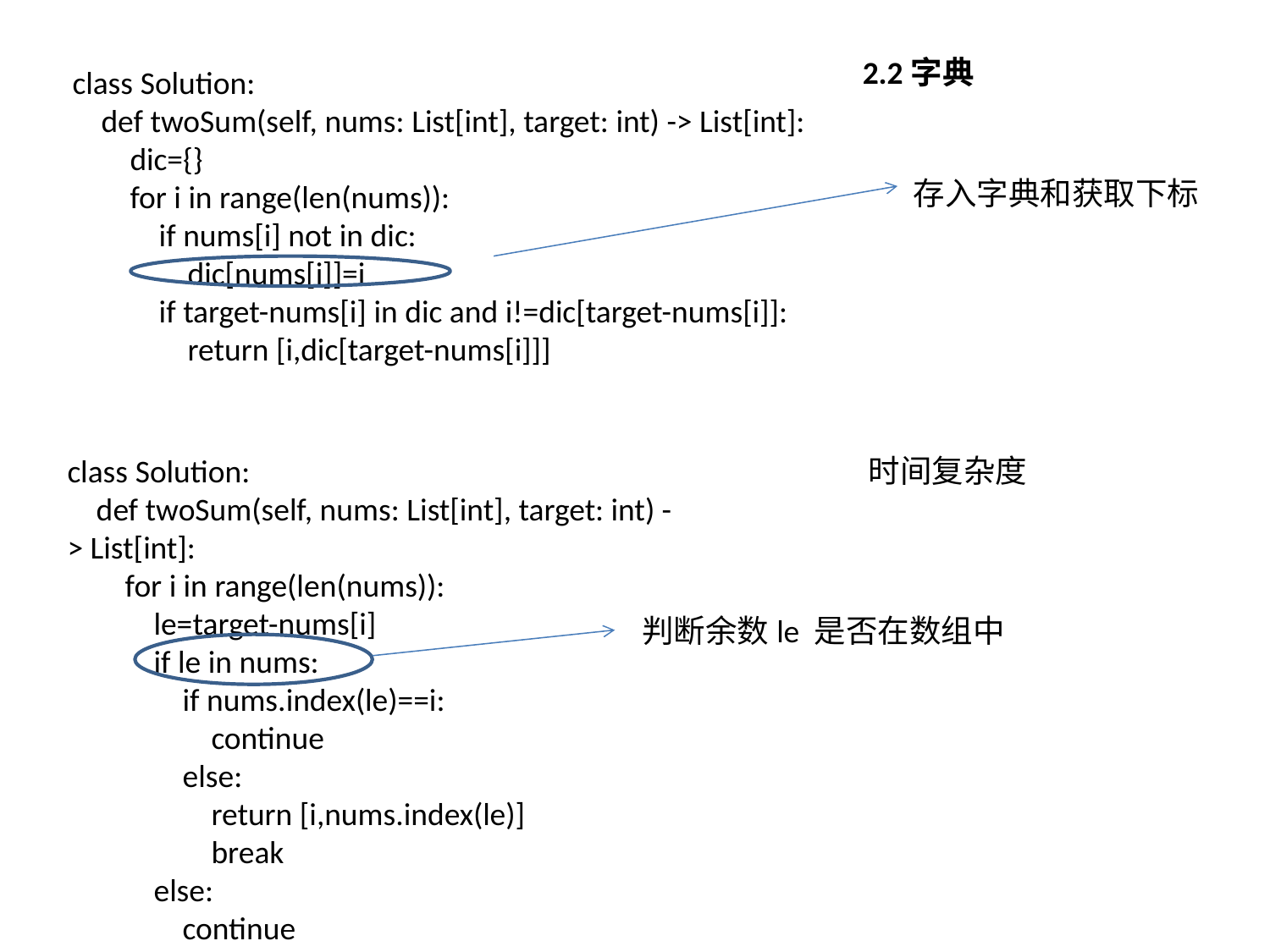

2.2字典
class Solution:
    def twoSum(self, nums: List[int], target: int) -> List[int]:
        dic={}
        for i in range(len(nums)):
            if nums[i] not in dic:
                dic[nums[i]]=i
            if target-nums[i] in dic and i!=dic[target-nums[i]]:
                return [i,dic[target-nums[i]]]

存入字典和获取下标

class Solution:
    def twoSum(self, nums: List[int], target: int) -> List[int]:
        for i in range(len(nums)):
            le=target-nums[i]
            if le in nums:
                if nums.index(le)==i:
                    continue
                else:
                    return [i,nums.index(le)]
                    break
            else:
                continue
时间复杂度
判断余数le 是否在数组中